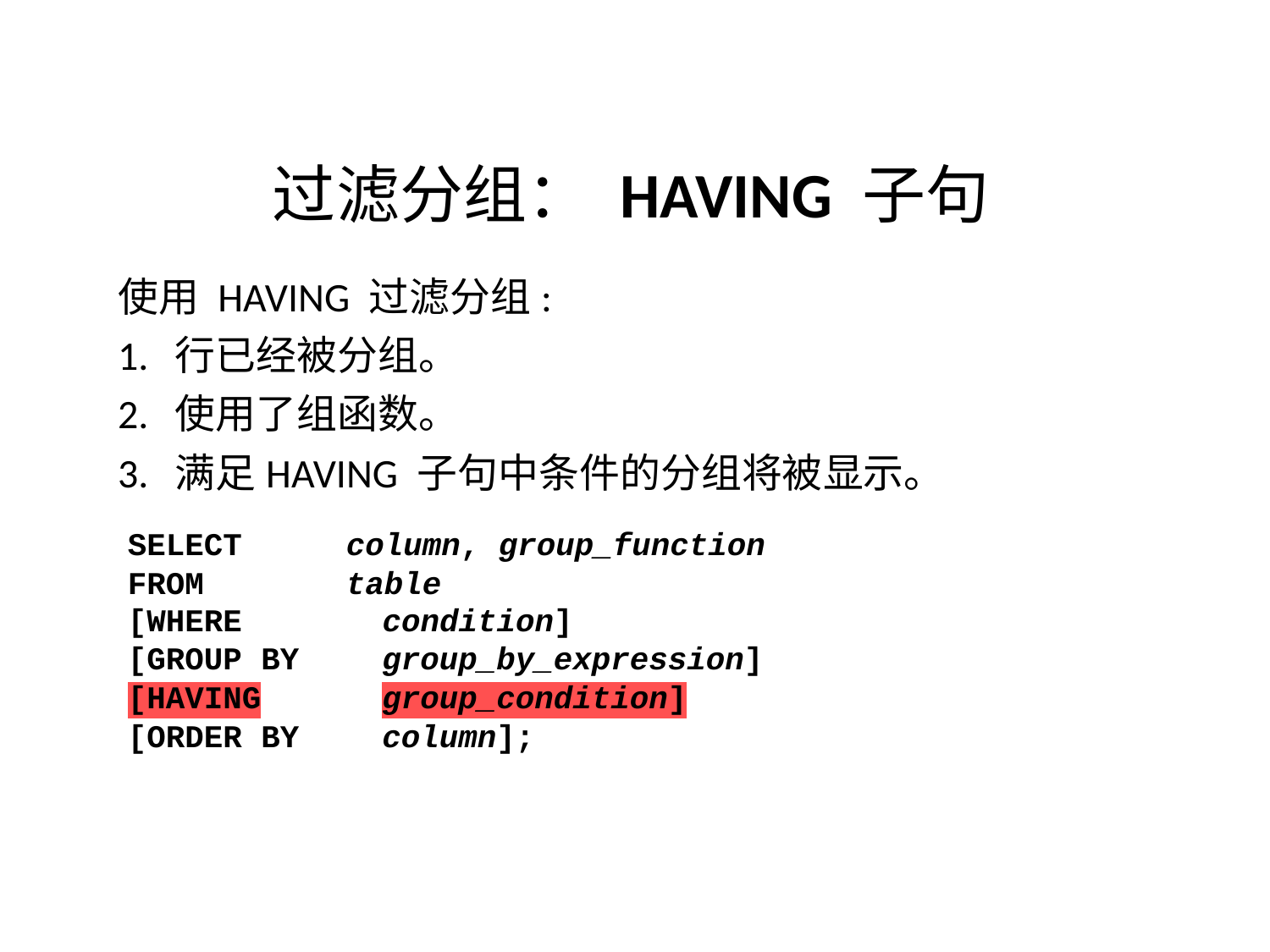

过滤分组： HAVING 子句
使用 HAVING 过滤分组:
1. 行已经被分组。
2. 使用了组函数。
3. 满足HAVING 子句中条件的分组将被显示。
SELECT
FROM
column, group_function
table
[WHERE
condition]
[GROUP BY
[HAVING
[ORDER BY
group_by_expression]
group_condition]
column];